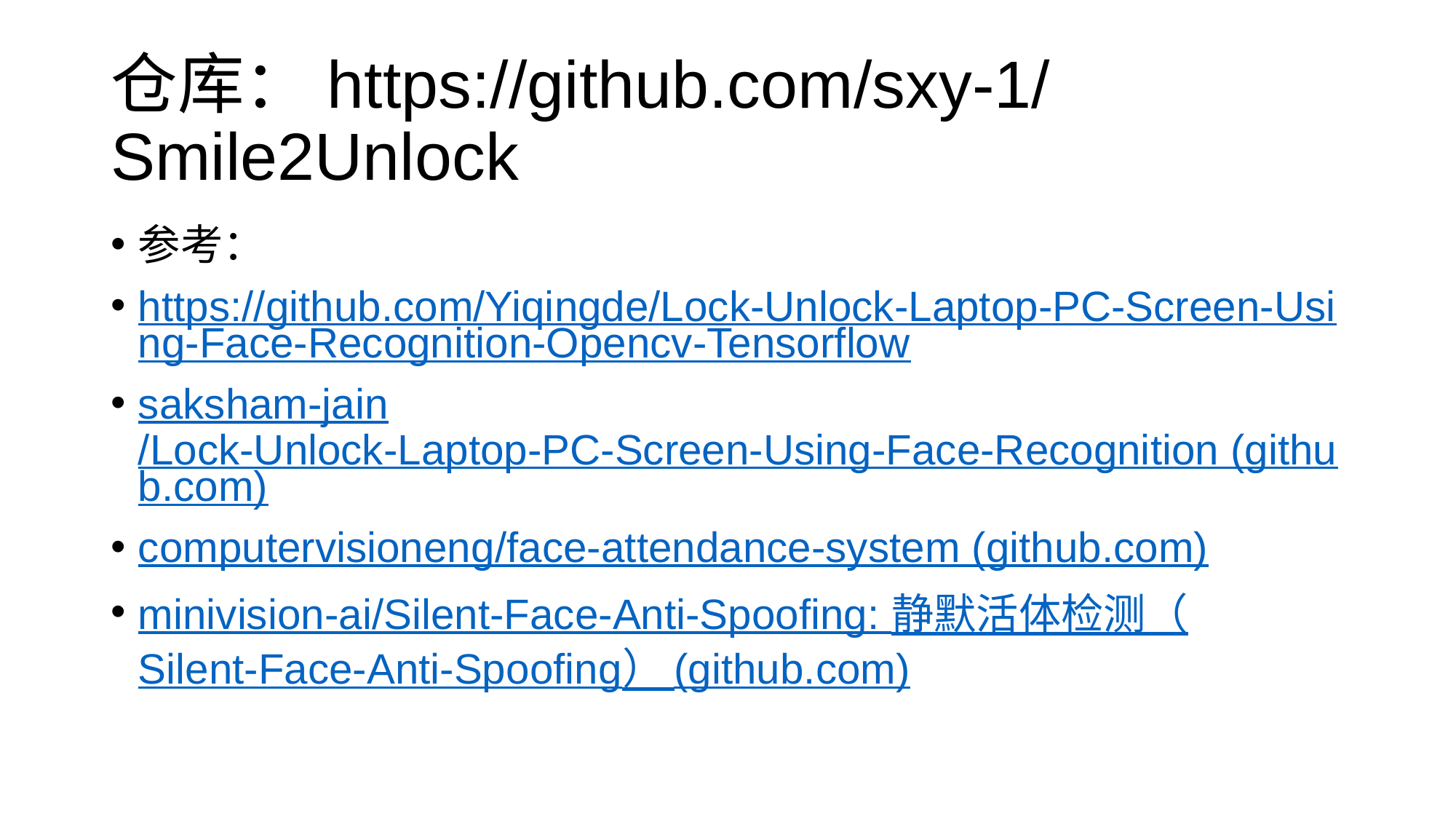

# 仓库：https://github.com/sxy-1/Smile2Unlock
参考：
https://github.com/Yiqingde/Lock-Unlock-Laptop-PC-Screen-Using-Face-Recognition-Opencv-Tensorflow
saksham-jain/Lock-Unlock-Laptop-PC-Screen-Using-Face-Recognition (github.com)
computervisioneng/face-attendance-system (github.com)
minivision-ai/Silent-Face-Anti-Spoofing: 静默活体检测（Silent-Face-Anti-Spoofing） (github.com)